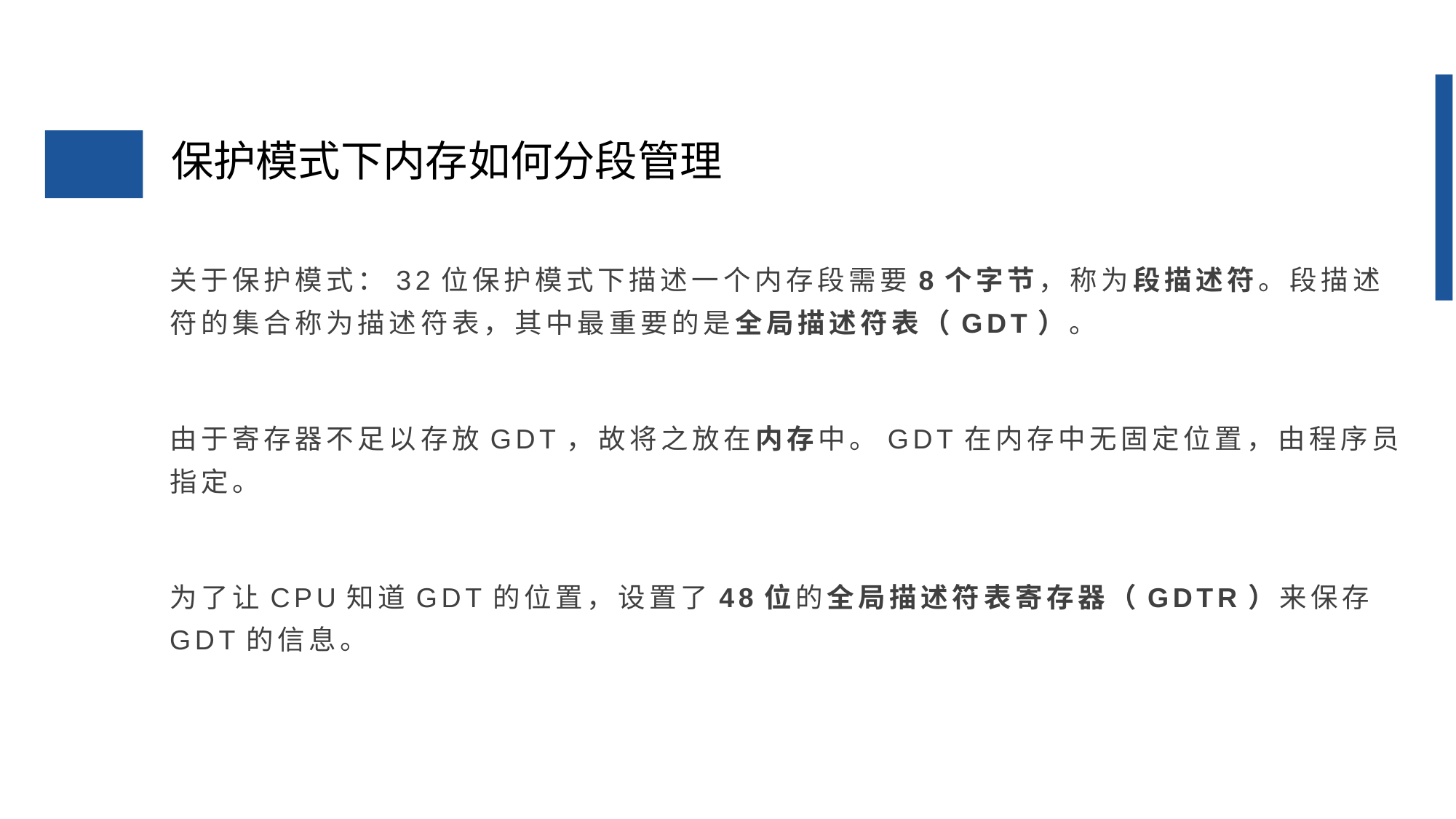

保护模式下内存如何分段管理

关于保护模式：32位保护模式下描述一个内存段需要8个字节，称为段描述符。段描述符的集合称为描述符表，其中最重要的是全局描述符表（GDT）。

由于寄存器不足以存放GDT，故将之放在内存中。GDT在内存中无固定位置，由程序员指定。

为了让CPU知道GDT的位置，设置了48位的全局描述符表寄存器（GDTR）来保存GDT的信息。